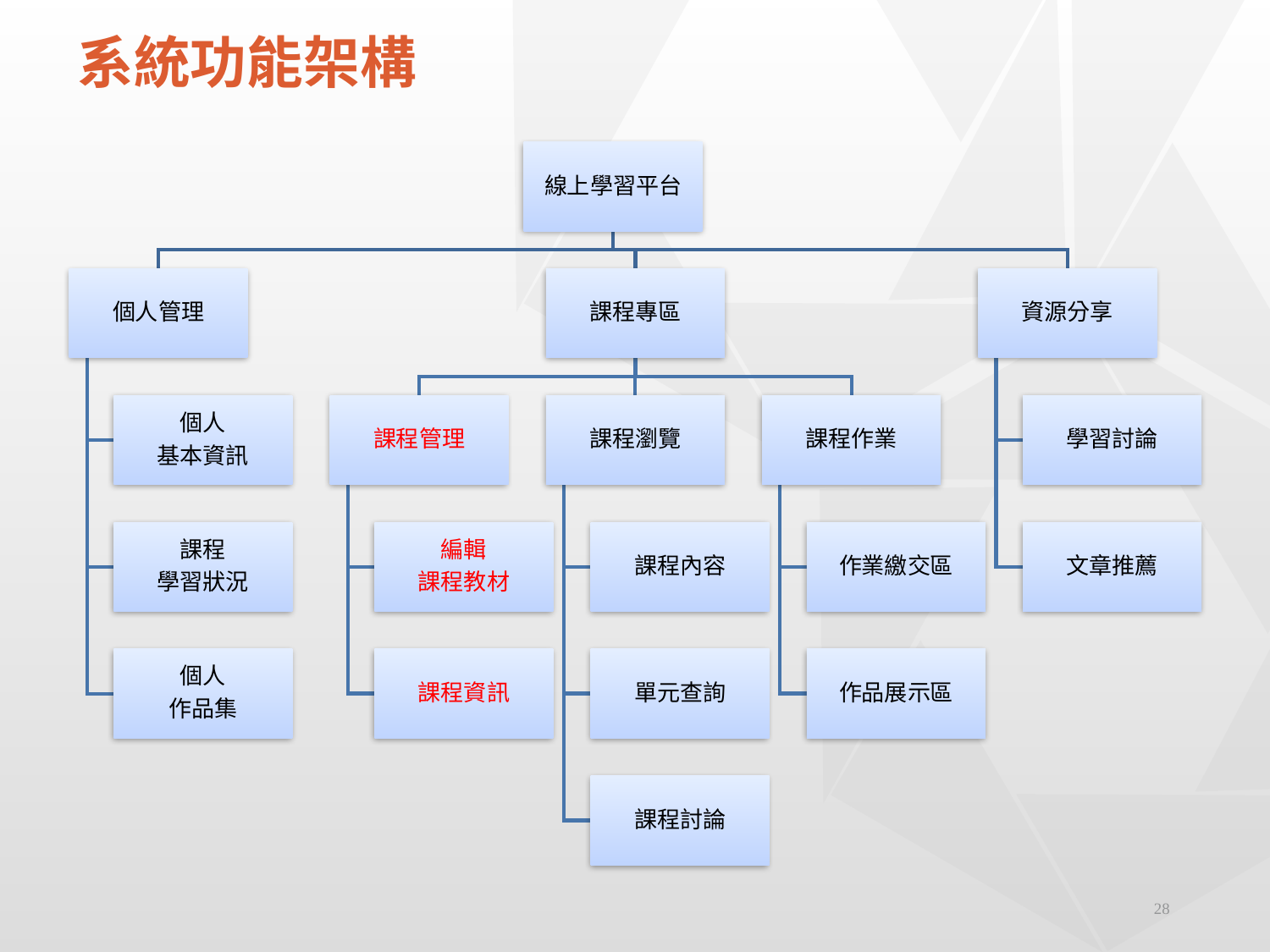

# 系統功能架構
線上學習平台
個人管理
個人
基本資訊
課程
學習狀況
個人
作品集
課程專區
課程管理
編輯
課程教材
課程資訊
課程瀏覽
課程內容
單元查詢
課程討論
課程作業
作業繳交區
作品展示區
資源分享
學習討論
文章推薦
28